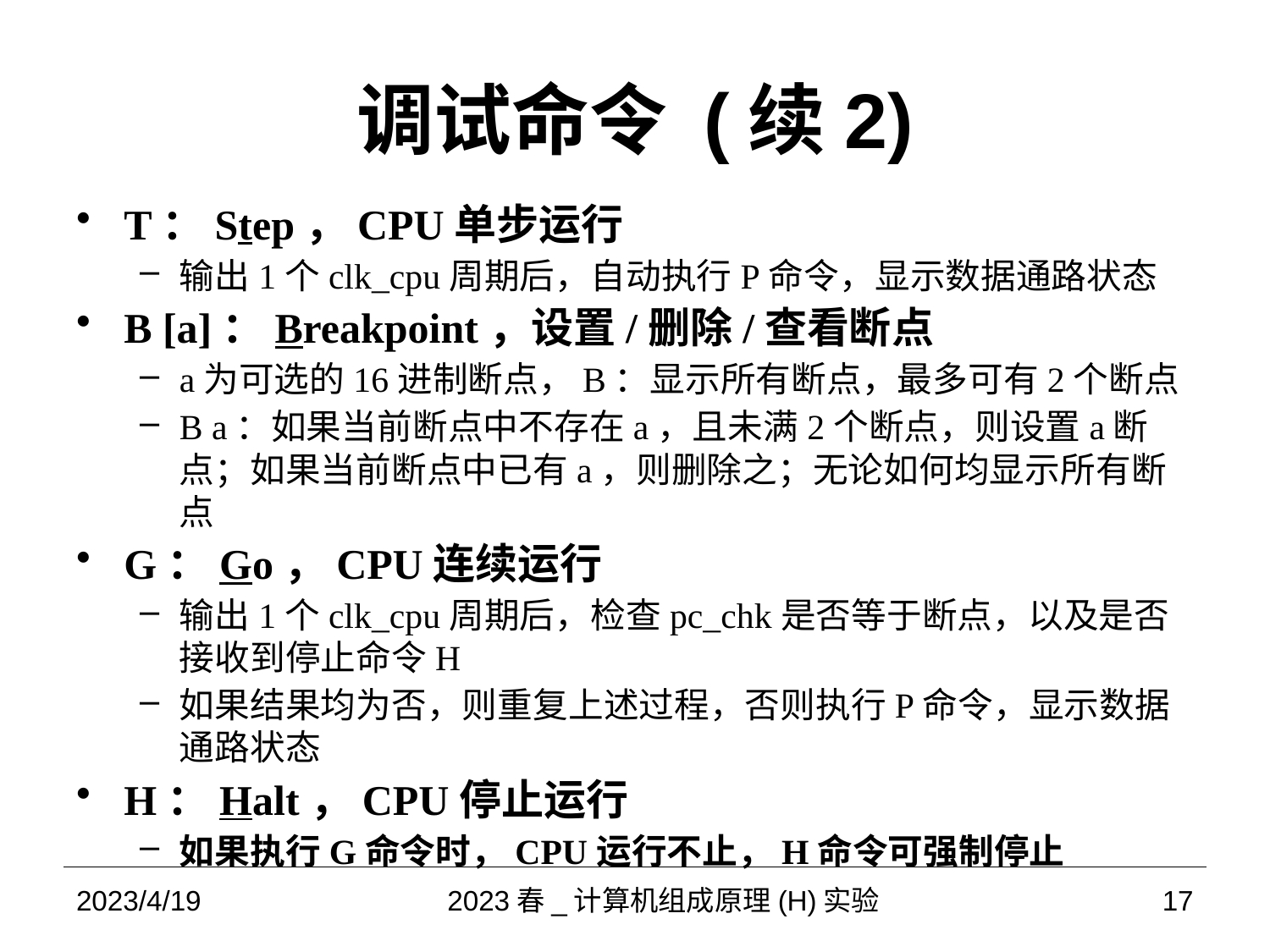

# 调试命令 (续2)
T：Step，CPU单步运行
输出1个clk_cpu周期后，自动执行P命令，显示数据通路状态
B [a]：Breakpoint，设置/删除/查看断点
a为可选的16进制断点，B：显示所有断点，最多可有2个断点
B a：如果当前断点中不存在a，且未满2个断点，则设置a断点；如果当前断点中已有a，则删除之；无论如何均显示所有断点
G：Go，CPU连续运行
输出1个clk_cpu周期后，检查pc_chk是否等于断点，以及是否接收到停止命令H
如果结果均为否，则重复上述过程，否则执行P命令，显示数据通路状态
H：Halt，CPU停止运行
如果执行G命令时，CPU运行不止，H命令可强制停止

2023/4/19
2023春_计算机组成原理(H)实验
17